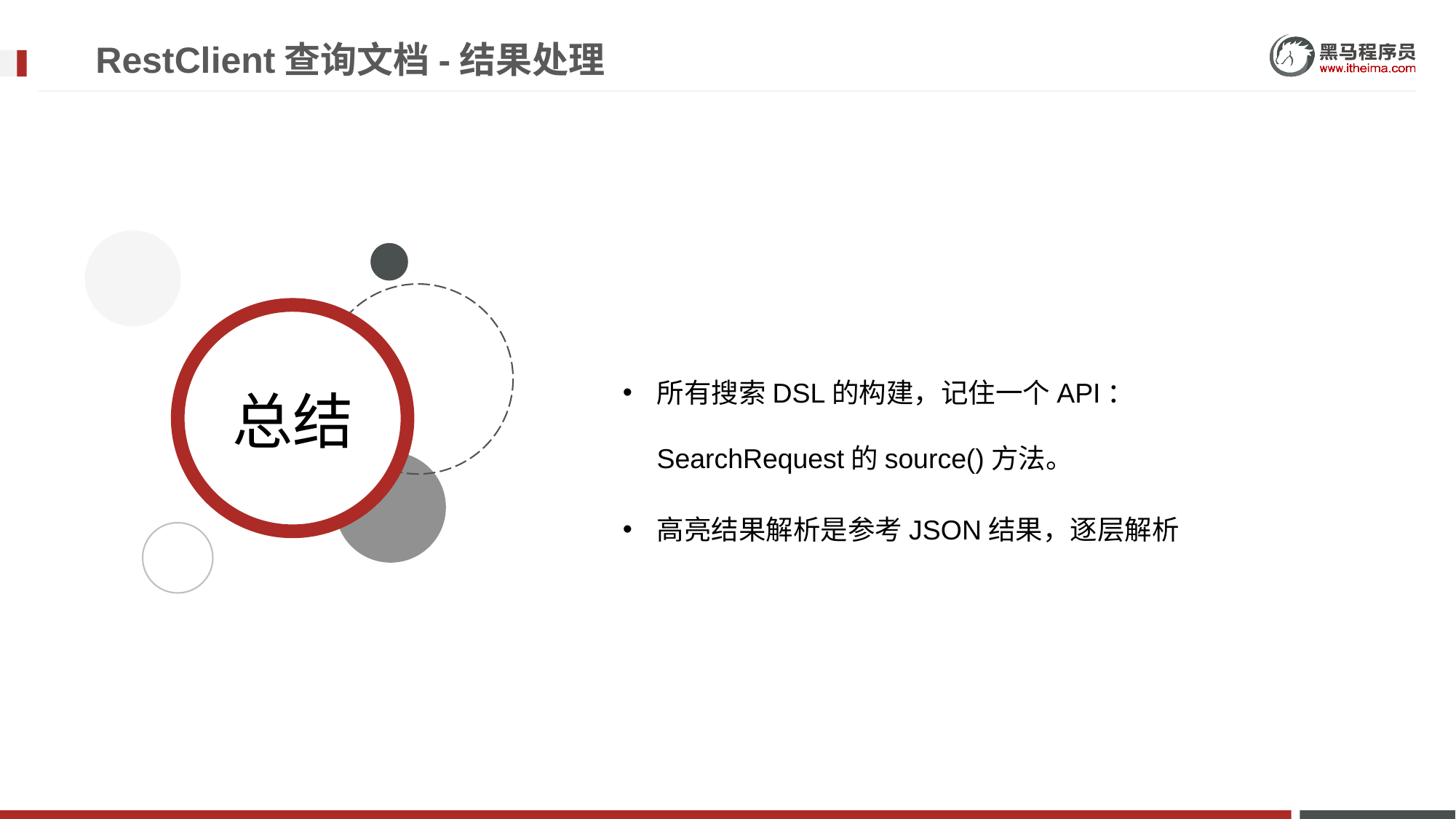

# RestClient查询文档-结果处理
所有搜索DSL的构建，记住一个API：SearchRequest的source()方法。
高亮结果解析是参考JSON结果，逐层解析